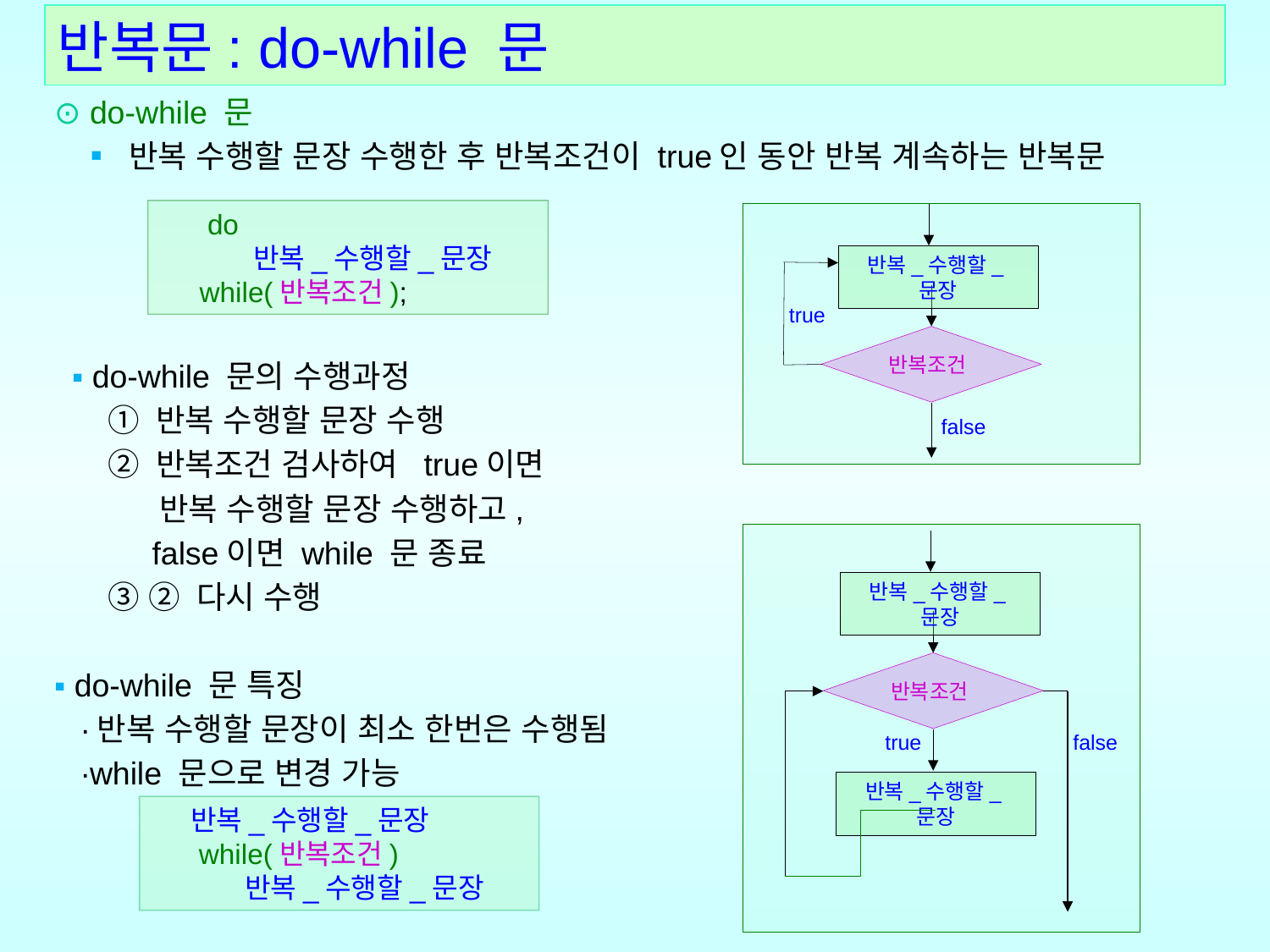

반복문: do-while 문
⊙ do-while 문
   ▪ 반복 수행할 문장 수행한 후 반복조건이 true인 동안 반복 계속하는 반복문

  ▪ do-while 문의 수행과정
      ① 반복 수행할 문장 수행
      ② 반복조건 검사하여  true이면
           반복 수행할 문장 수행하고,
           false이면 while 문 종료
      ③ ② 다시 수행

▪ do-while 문 특징
   ∙반복 수행할 문장이 최소 한번은 수행됨
   ∙while 문으로 변경 가능

      do
           반복_수행할_문장
     while(반복조건);

반복_수행할_문장
true
반복조건
false

반복_수행할_문장
반복조건
false
true
반복_수행할_문장
     반복_수행할_문장
      while(반복조건)
           반복_수행할_문장